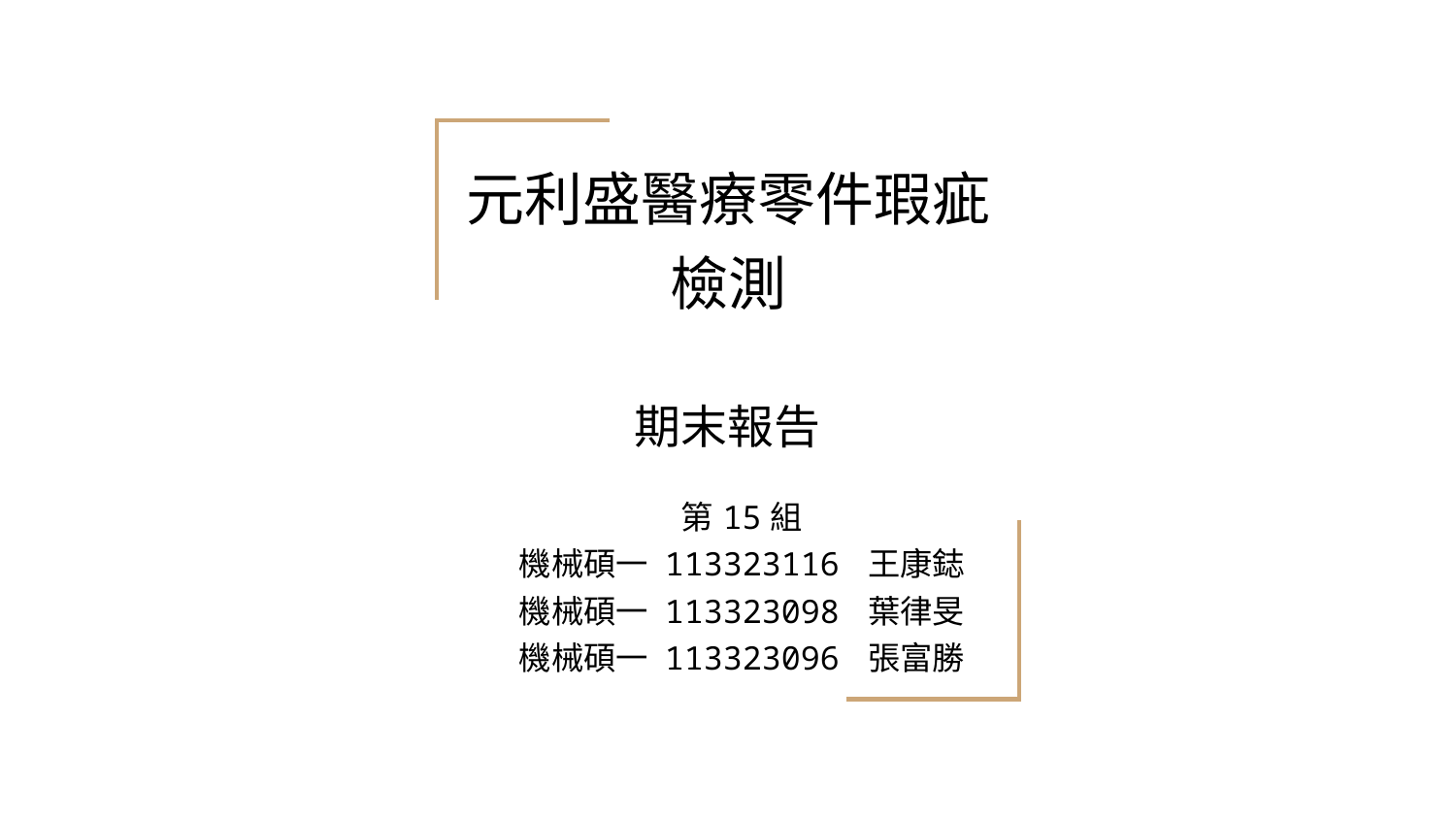

# 元利盛醫療零件瑕疵檢測
期末報告

第15組
機械碩一 113323116 王康鋕
機械碩一 113323098 葉律旻
機械碩一 113323096 張富勝